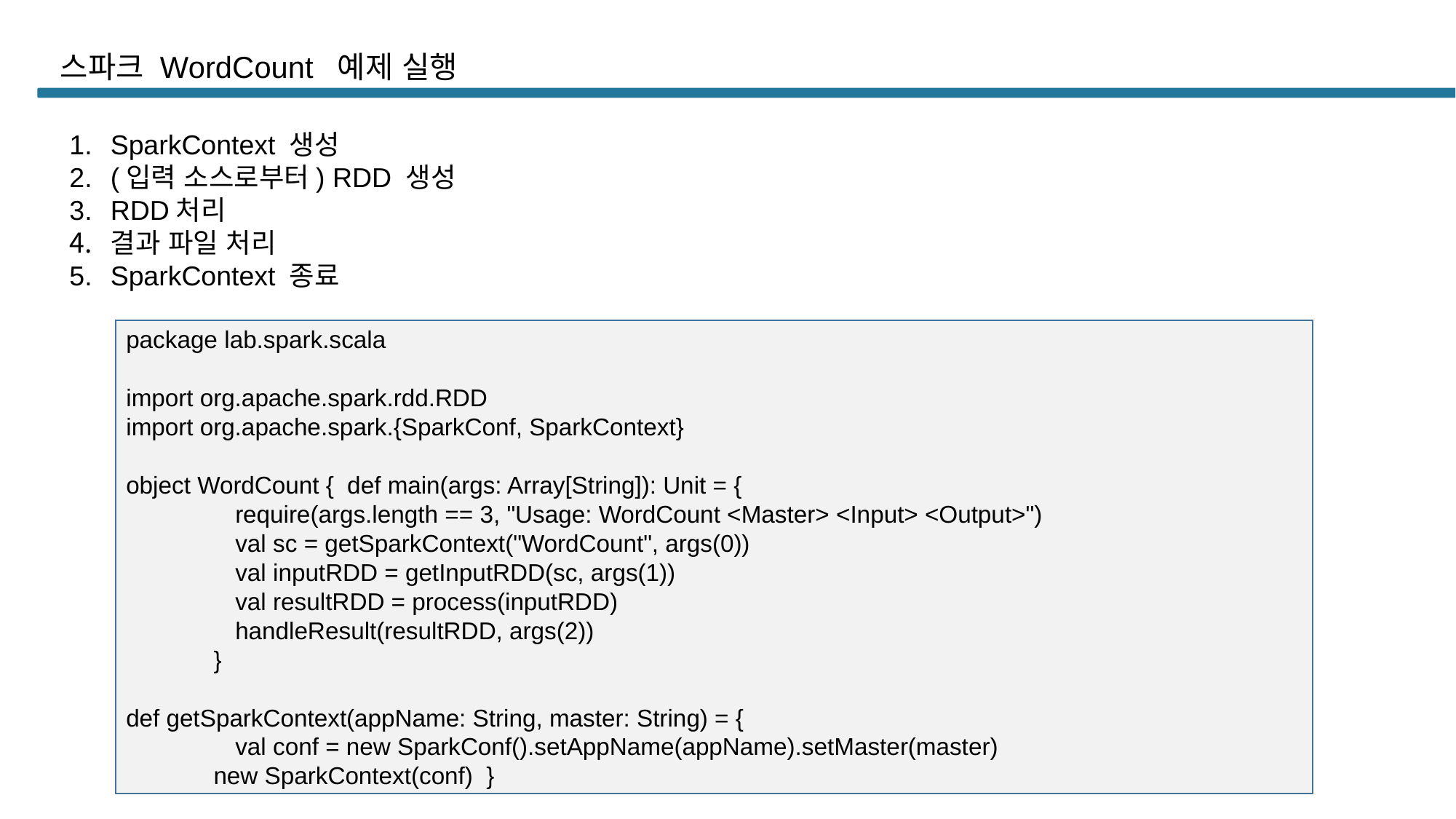

# 스파크 WordCount  예제 실행
SparkContext 생성
(입력 소스로부터) RDD 생성
RDD처리
결과 파일 처리
SparkContext 종료
package lab.spark.scala

import org.apache.spark.rdd.RDD
import org.apache.spark.{SparkConf, SparkContext}

object WordCount {  def main(args: Array[String]): Unit = {
	require(args.length == 3, "Usage: WordCount <Master> <Input> <Output>")
	val sc = getSparkContext("WordCount", args(0))
	val inputRDD = getInputRDD(sc, args(1))
	val resultRDD = process(inputRDD)
	handleResult(resultRDD, args(2))
             }

def getSparkContext(appName: String, master: String) = {
	val conf = new SparkConf().setAppName(appName).setMaster(master)
             new SparkContext(conf)  }